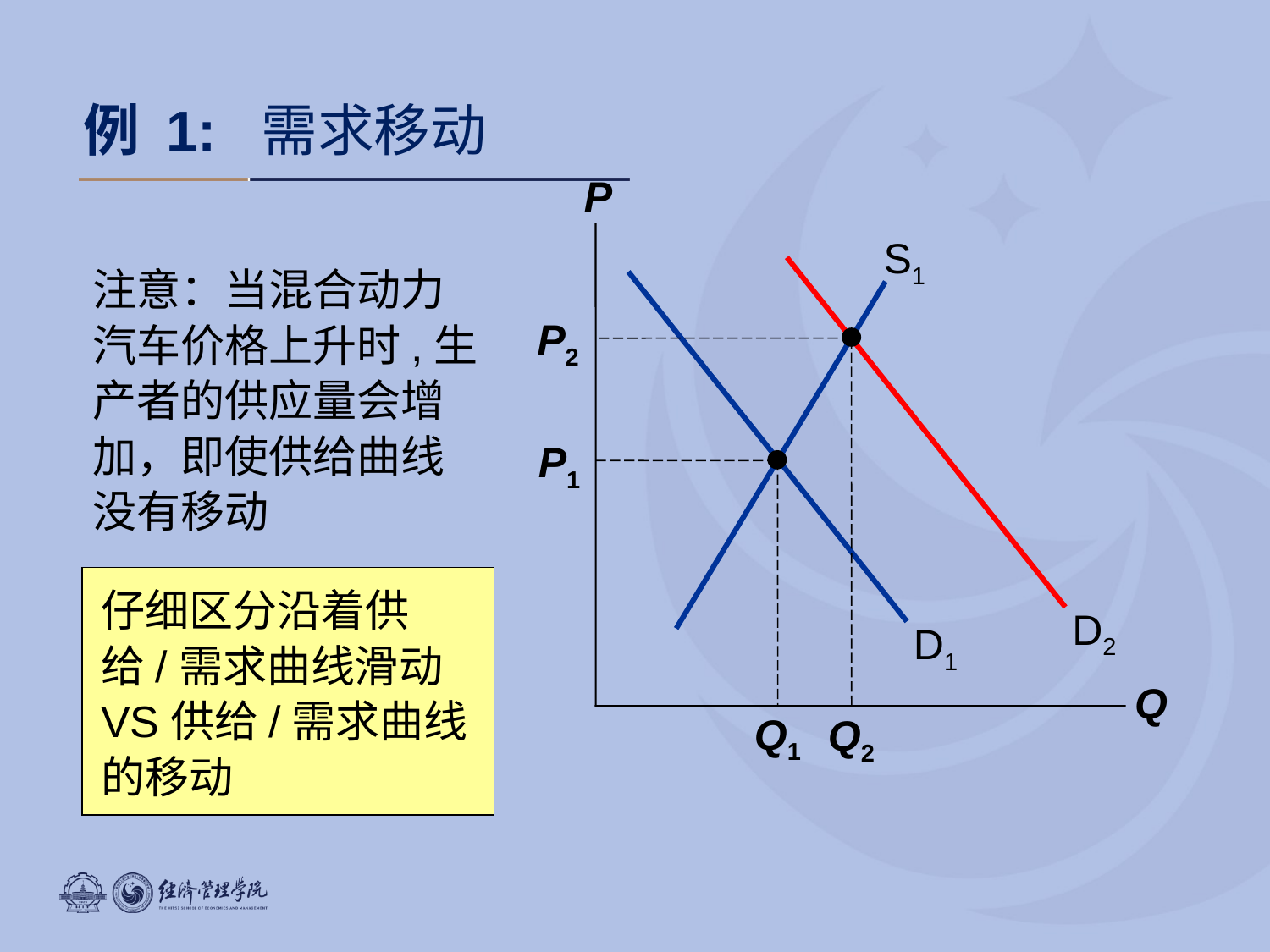

例 1:  需求移动
P

Q
S1

注意：当混合动力汽车价格上升时,生产者的供应量会增加，即使供给曲线没有移动

D2

D1
P2

P1

Q1
仔细区分沿着供给/需求曲线滑动VS供给/需求曲线的移动
Q2